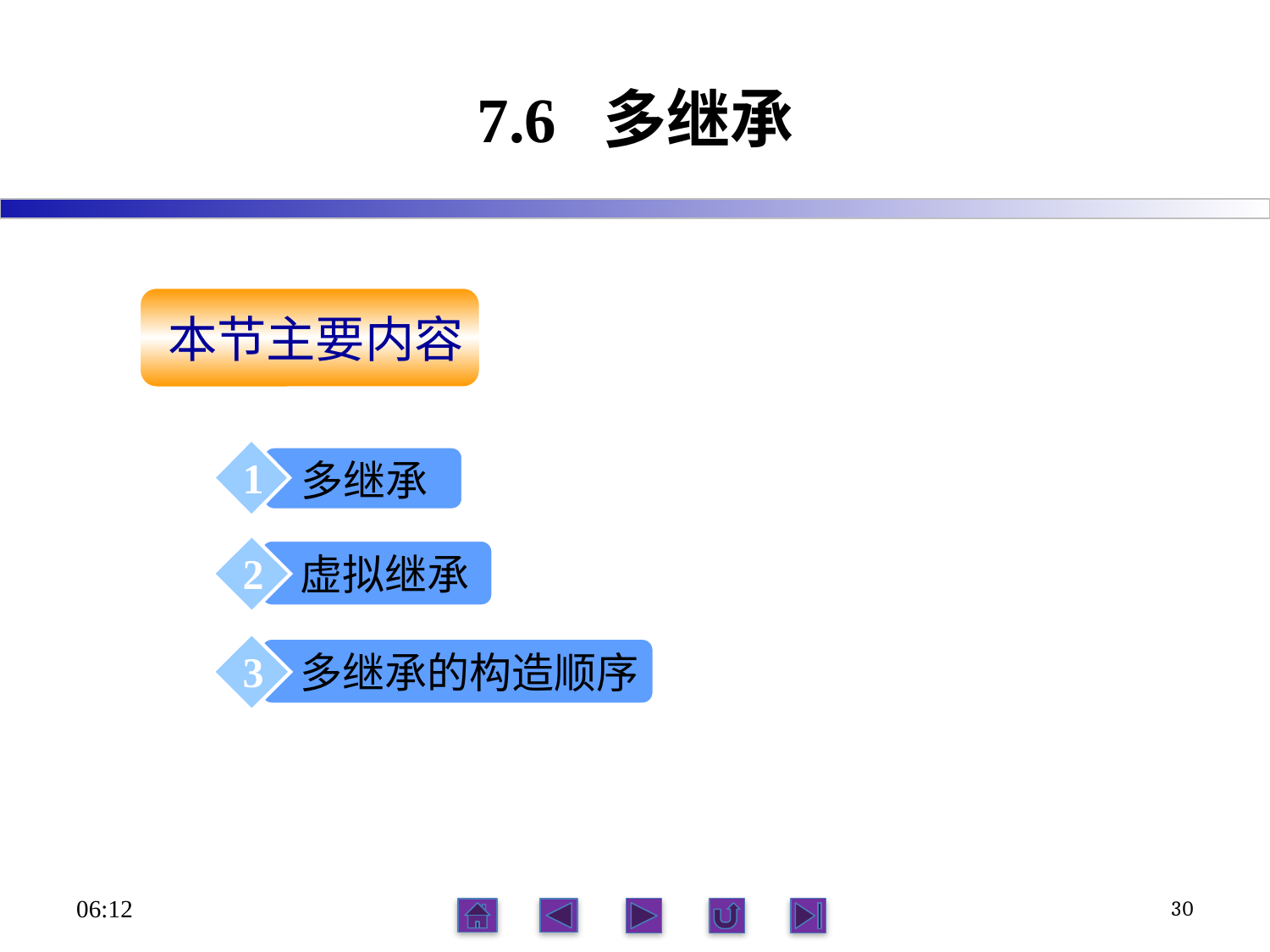

# 7.6  多继承

本节主要内容

多继承
1

2

虚拟继承

3

多继承的构造顺序
06:12
30